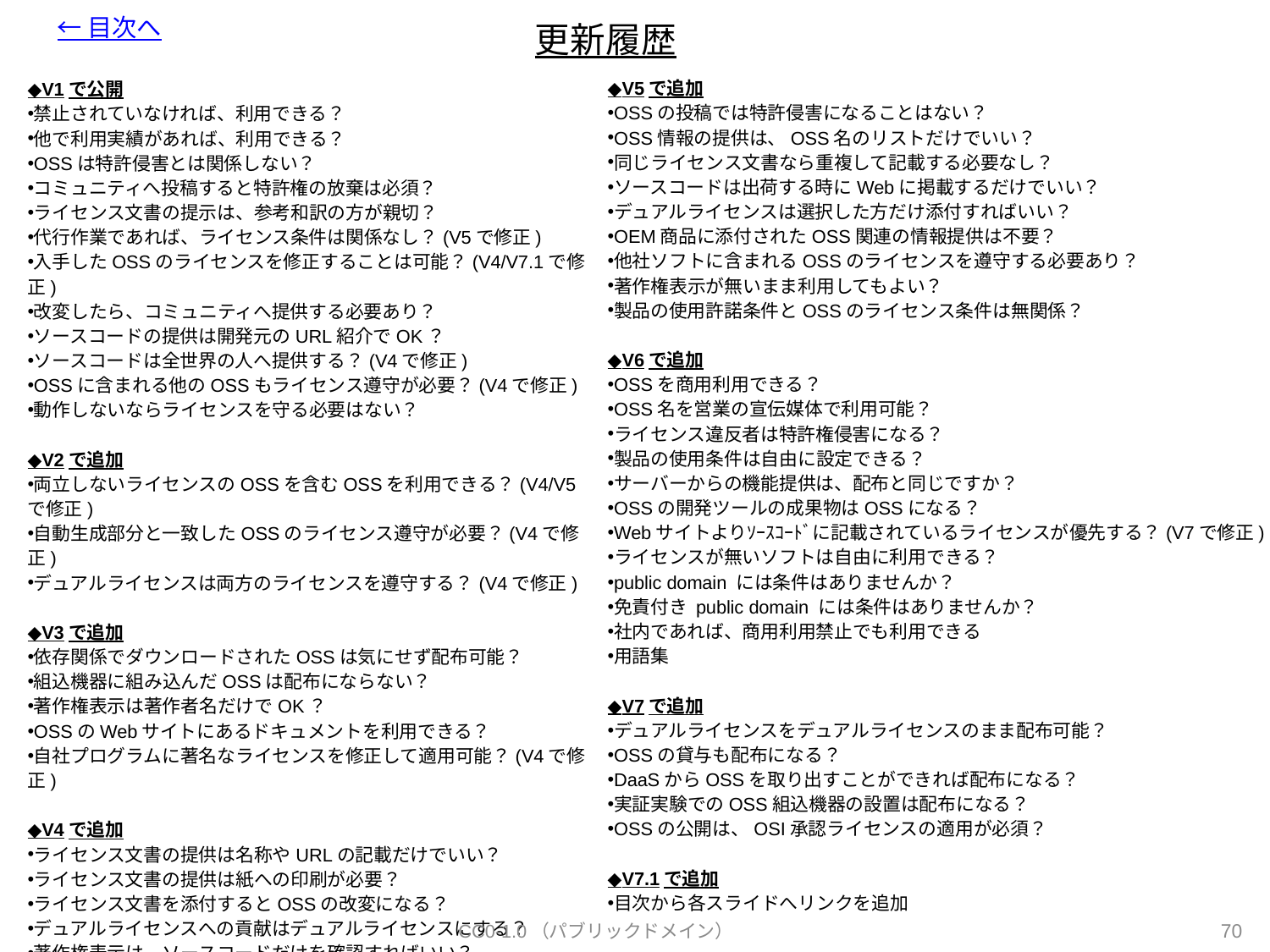

← 目次へ
# 更新履歴
◆V5で追加
OSSの投稿では特許侵害になることはない？
OSS情報の提供は、OSS名のリストだけでいい？
同じライセンス文書なら重複して記載する必要なし？
ソースコードは出荷する時にWebに掲載するだけでいい？
デュアルライセンスは選択した方だけ添付すればいい？
OEM商品に添付されたOSS関連の情報提供は不要？
他社ソフトに含まれるOSSのライセンスを遵守する必要あり？
著作権表示が無いまま利用してもよい？
製品の使用許諾条件とOSSのライセンス条件は無関係？
◆V6で追加
OSSを商用利用できる？
OSS名を営業の宣伝媒体で利用可能？
ライセンス違反者は特許権侵害になる？
製品の使用条件は自由に設定できる？
サーバーからの機能提供は、配布と同じですか？
OSSの開発ツールの成果物はOSSになる？
Webサイトよりｿｰｽｺｰﾄﾞに記載されているライセンスが優先する？(V7で修正)
ライセンスが無いソフトは自由に利用できる？
public domain には条件はありませんか？
免責付き public domain には条件はありませんか？
社内であれば、商用利用禁止でも利用できる
用語集

◆V7で追加
デュアルライセンスをデュアルライセンスのまま配布可能？
OSSの貸与も配布になる？
DaaSからOSSを取り出すことができれば配布になる？
実証実験でのOSS組込機器の設置は配布になる？
OSSの公開は、OSI承認ライセンスの適用が必須？

◆V7.1で追加
目次から各スライドへリンクを追加

◆V1で公開
禁止されていなければ、利用できる？
他で利用実績があれば、利用できる？
OSSは特許侵害とは関係しない？
コミュニティへ投稿すると特許権の放棄は必須？
ライセンス文書の提示は、参考和訳の方が親切？
代行作業であれば、ライセンス条件は関係なし？(V5で修正)
入手したOSSのライセンスを修正することは可能？(V4/V7.1で修正)
改変したら、コミュニティへ提供する必要あり？
ソースコードの提供は開発元のURL紹介でOK？
ソースコードは全世界の人へ提供する？(V4で修正)
OSSに含まれる他のOSSもライセンス遵守が必要？(V4で修正)
動作しないならライセンスを守る必要はない？
◆V2で追加
両立しないライセンスのOSSを含むOSSを利用できる？(V4/V5で修正)
自動生成部分と一致したOSSのライセンス遵守が必要？(V4で修正)
デュアルライセンスは両方のライセンスを遵守する？(V4で修正)
◆V3で追加
依存関係でダウンロードされたOSSは気にせず配布可能？
組込機器に組み込んだOSSは配布にならない？
著作権表示は著作者名だけでOK？
OSSのWebサイトにあるドキュメントを利用できる？
自社プログラムに著名なライセンスを修正して適用可能？(V4で修正)

◆V4で追加
ライセンス文書の提供は名称やURLの記載だけでいい？
ライセンス文書の提供は紙への印刷が必要？
ライセンス文書を添付するとOSSの改変になる？
デュアルライセンスへの貢献はデュアルライセンスにする？
著作権表示は、ソースコードだけを確認すればいい？
OSSの書籍等に掲載されたサンプルコードを利用できる？
OSSを製品に組み込んでもOSSは免責される？

CC0-1.0（パブリックドメイン）
70